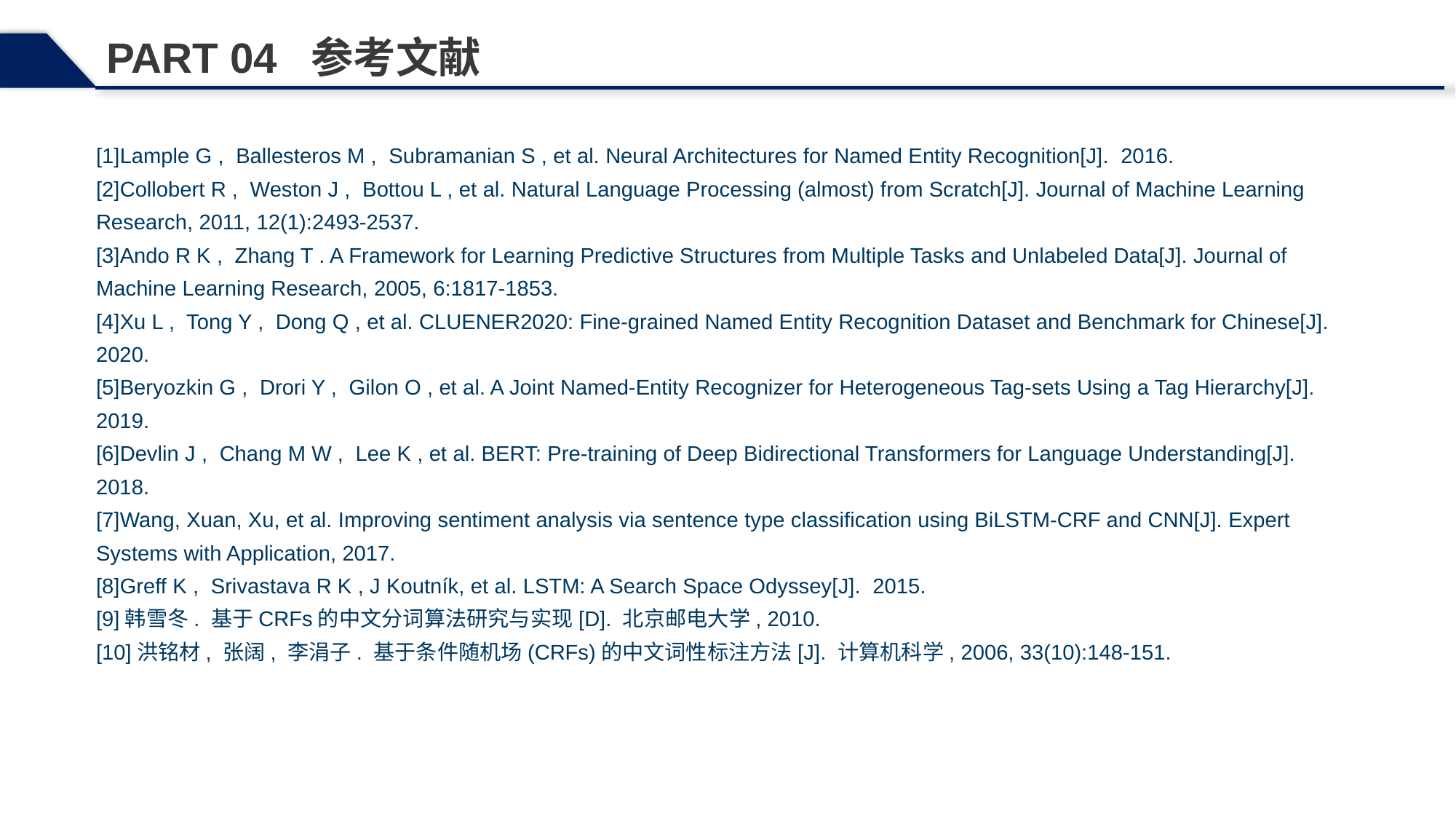

PART 04  参考文献

[1]Lample G ,  Ballesteros M ,  Subramanian S , et al. Neural Architectures for Named Entity Recognition[J].  2016.
[2]Collobert R ,  Weston J ,  Bottou L , et al. Natural Language Processing (almost) from Scratch[J]. Journal of Machine Learning Research, 2011, 12(1):2493-2537.
[3]Ando R K ,  Zhang T . A Framework for Learning Predictive Structures from Multiple Tasks and Unlabeled Data[J]. Journal of Machine Learning Research, 2005, 6:1817-1853.
[4]Xu L ,  Tong Y ,  Dong Q , et al. CLUENER2020: Fine-grained Named Entity Recognition Dataset and Benchmark for Chinese[J].  2020.
[5]Beryozkin G ,  Drori Y ,  Gilon O , et al. A Joint Named-Entity Recognizer for Heterogeneous Tag-sets Using a Tag Hierarchy[J].  2019.
[6]Devlin J ,  Chang M W ,  Lee K , et al. BERT: Pre-training of Deep Bidirectional Transformers for Language Understanding[J].  2018.
[7]Wang, Xuan, Xu, et al. Improving sentiment analysis via sentence type classification using BiLSTM-CRF and CNN[J]. Expert Systems with Application, 2017.
[8]Greff K ,  Srivastava R K , J Koutník, et al. LSTM: A Search Space Odyssey[J].  2015.
[9]韩雪冬. 基于CRFs的中文分词算法研究与实现[D]. 北京邮电大学, 2010.
[10]洪铭材, 张阔, 李涓子. 基于条件随机场(CRFs)的中文词性标注方法[J]. 计算机科学, 2006, 33(10):148-151.